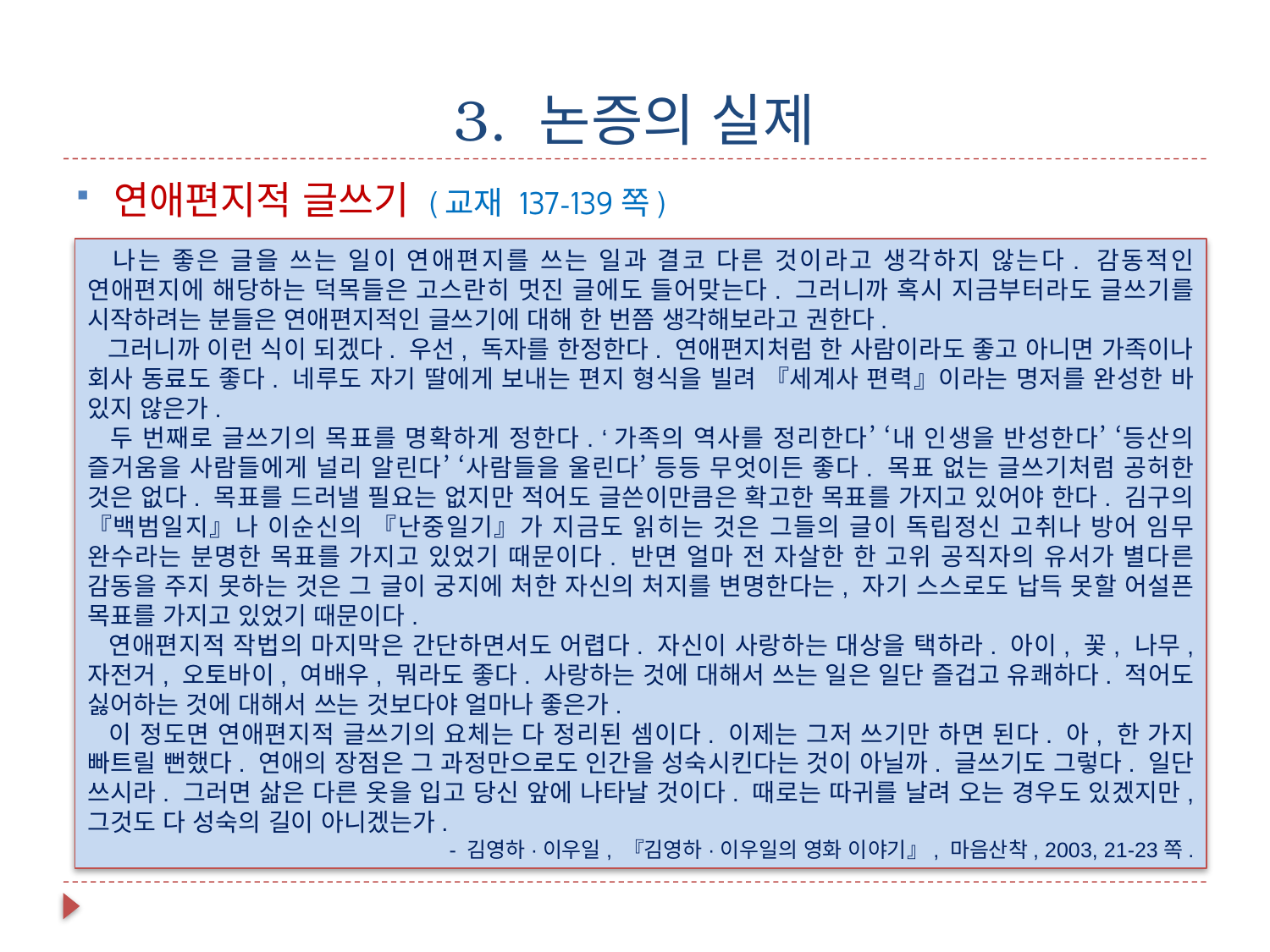

# 3. 논증의 실제
연애편지적 글쓰기 (교재 137-139쪽)

  나는 좋은 글을 쓰는 일이 연애편지를 쓰는 일과 결코 다른 것이라고 생각하지 않는다. 감동적인 연애편지에 해당하는 덕목들은 고스란히 멋진 글에도 들어맞는다. 그러니까 혹시 지금부터라도 글쓰기를 시작하려는 분들은 연애편지적인 글쓰기에 대해 한 번쯤 생각해보라고 권한다.
  그러니까 이런 식이 되겠다. 우선, 독자를 한정한다. 연애편지처럼 한 사람이라도 좋고 아니면 가족이나 회사 동료도 좋다. 네루도 자기 딸에게 보내는 편지 형식을 빌려 『세계사 편력』이라는 명저를 완성한 바 있지 않은가.
  두 번째로 글쓰기의 목표를 명확하게 정한다. ‘가족의 역사를 정리한다’ ‘내 인생을 반성한다’ ‘등산의 즐거움을 사람들에게 널리 알린다’ ‘사람들을 울린다’ 등등 무엇이든 좋다. 목표 없는 글쓰기처럼 공허한 것은 없다. 목표를 드러낼 필요는 없지만 적어도 글쓴이만큼은 확고한 목표를 가지고 있어야 한다. 김구의 『백범일지』나 이순신의 『난중일기』가 지금도 읽히는 것은 그들의 글이 독립정신 고취나 방어 임무 완수라는 분명한 목표를 가지고 있었기 때문이다. 반면 얼마 전 자살한 한 고위 공직자의 유서가 별다른 감동을 주지 못하는 것은 그 글이 궁지에 처한 자신의 처지를 변명한다는, 자기 스스로도 납득 못할 어설픈 목표를 가지고 있었기 때문이다.
  연애편지적 작법의 마지막은 간단하면서도 어렵다. 자신이 사랑하는 대상을 택하라. 아이, 꽃, 나무, 자전거, 오토바이, 여배우, 뭐라도 좋다. 사랑하는 것에 대해서 쓰는 일은 일단 즐겁고 유쾌하다. 적어도 싫어하는 것에 대해서 쓰는 것보다야 얼마나 좋은가.
  이 정도면 연애편지적 글쓰기의 요체는 다 정리된 셈이다. 이제는 그저 쓰기만 하면 된다. 아, 한 가지 빠트릴 뻔했다. 연애의 장점은 그 과정만으로도 인간을 성숙시킨다는 것이 아닐까. 글쓰기도 그렇다. 일단 쓰시라. 그러면 삶은 다른 옷을 입고 당신 앞에 나타날 것이다. 때로는 따귀를 날려 오는 경우도 있겠지만, 그것도 다 성숙의 길이 아니겠는가.
- 김영하·이우일, 『김영하·이우일의 영화 이야기』, 마음산착, 2003, 21-23쪽.